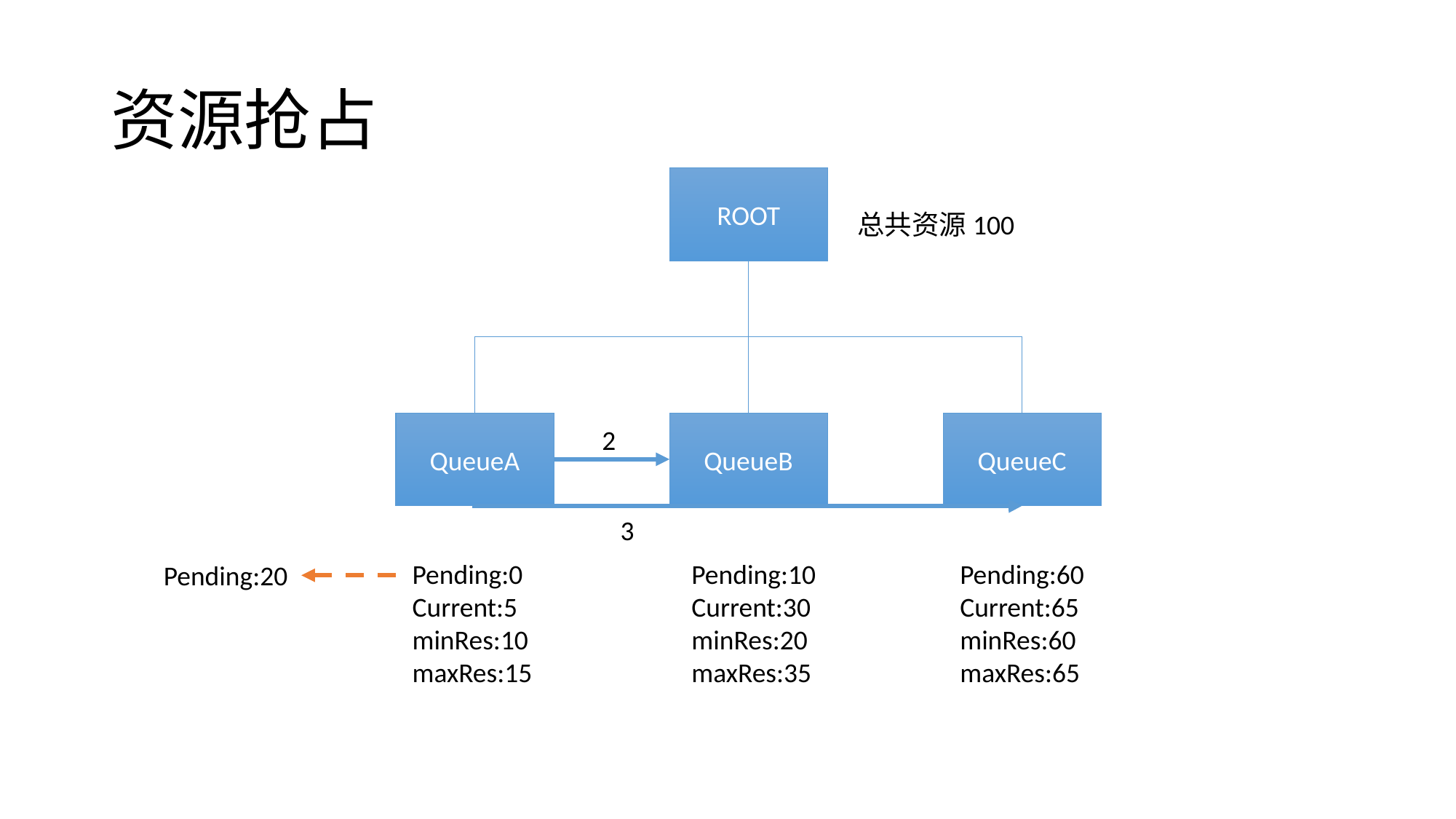

# 资源抢占
ROOT
总共资源100
QueueA
QueueB
QueueC
2
3
Pending:0
Current:5
minRes:10
maxRes:15
Pending:60
Current:65
minRes:60
maxRes:65
Pending:10
Current:30
minRes:20
maxRes:35
Pending:20